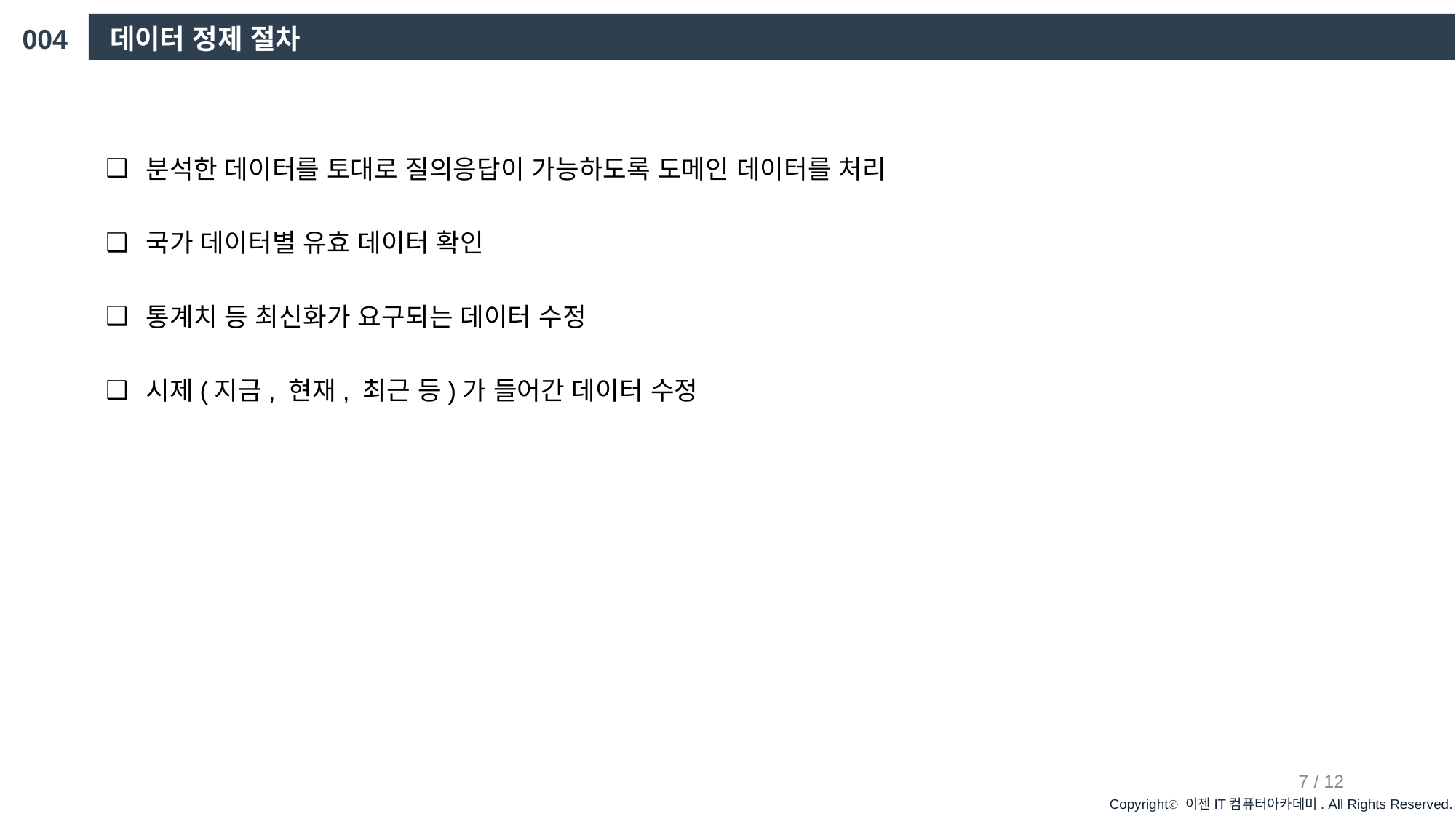

004
데이터 정제 절차
분석한 데이터를 토대로 질의응답이 가능하도록 도메인 데이터를 처리
국가 데이터별 유효 데이터 확인
통계치 등 최신화가 요구되는 데이터 수정
시제(지금, 현재, 최근 등)가 들어간 데이터 수정
7 / 12